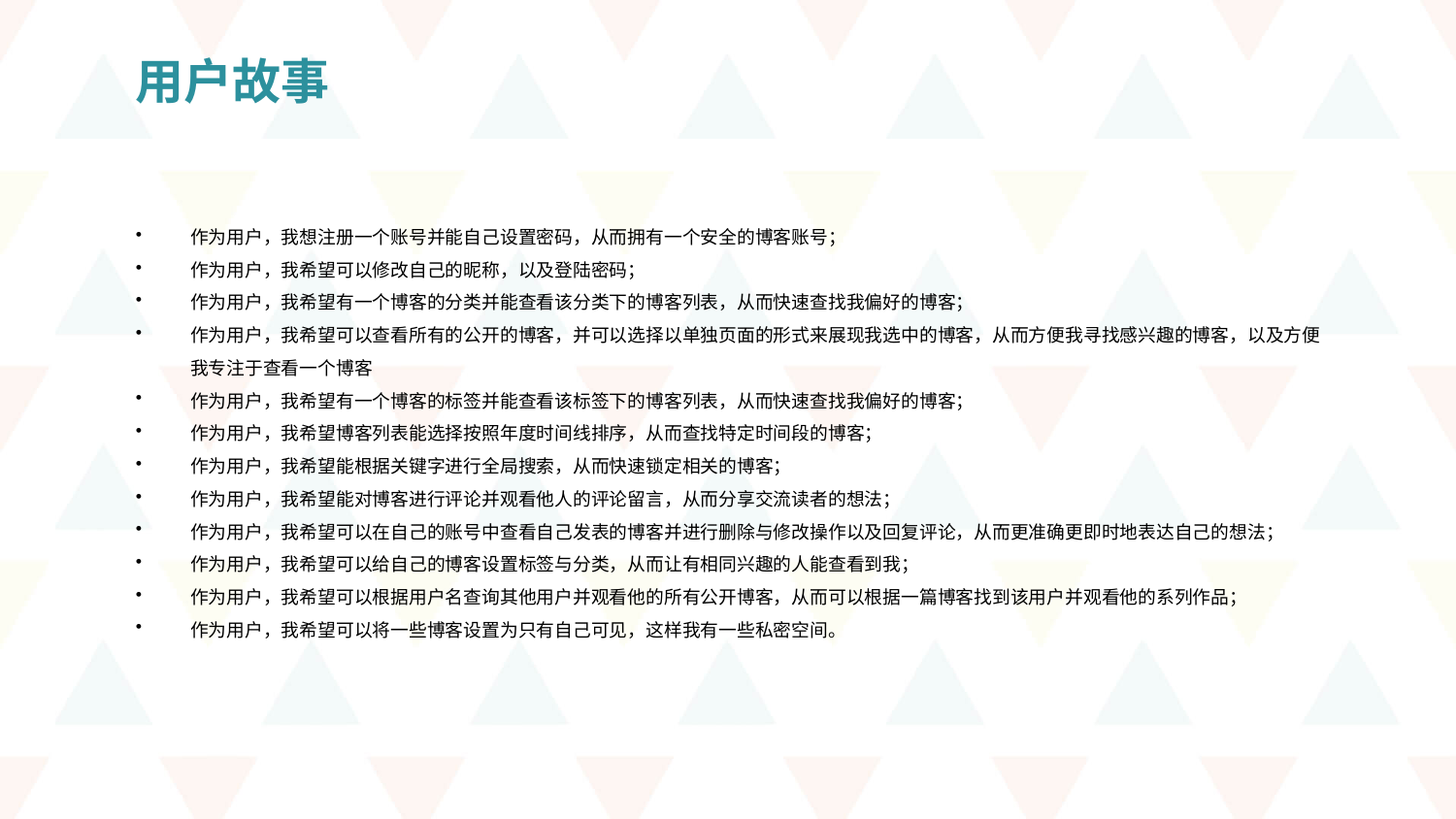

用户故事
作为用户，我想注册一个账号并能自己设置密码，从而拥有一个安全的博客账号；
作为用户，我希望可以修改自己的昵称，以及登陆密码；
作为用户，我希望有一个博客的分类并能查看该分类下的博客列表，从而快速查找我偏好的博客；
作为用户，我希望可以查看所有的公开的博客，并可以选择以单独页面的形式来展现我选中的博客，从而方便我寻找感兴趣的博客，以及方便我专注于查看一个博客
作为用户，我希望有一个博客的标签并能查看该标签下的博客列表，从而快速查找我偏好的博客；
作为用户，我希望博客列表能选择按照年度时间线排序，从而查找特定时间段的博客；
作为用户，我希望能根据关键字进行全局搜索，从而快速锁定相关的博客；
作为用户，我希望能对博客进行评论并观看他人的评论留言，从而分享交流读者的想法；
作为用户，我希望可以在自己的账号中查看自己发表的博客并进行删除与修改操作以及回复评论，从而更准确更即时地表达自己的想法；
作为用户，我希望可以给自己的博客设置标签与分类，从而让有相同兴趣的人能查看到我；
作为用户，我希望可以根据用户名查询其他用户并观看他的所有公开博客，从而可以根据一篇博客找到该用户并观看他的系列作品；
作为用户，我希望可以将一些博客设置为只有自己可见，这样我有一些私密空间。